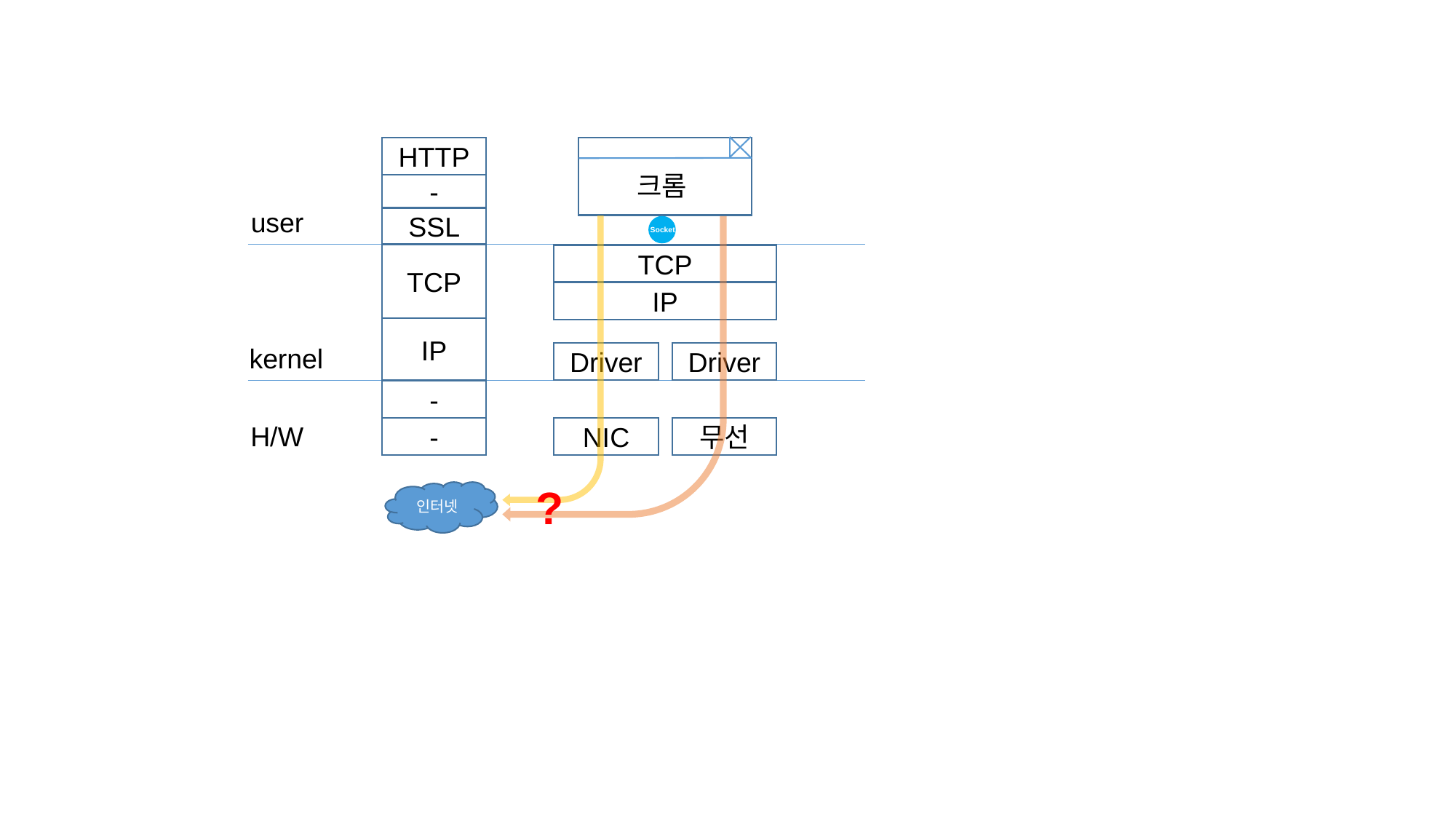

HTTP

크롬
-
user
SSL

Socket
TCP
TCP
IP
IP
kernel
Driver
Driver
-
H/W
무선
-
NIC
?
인터넷